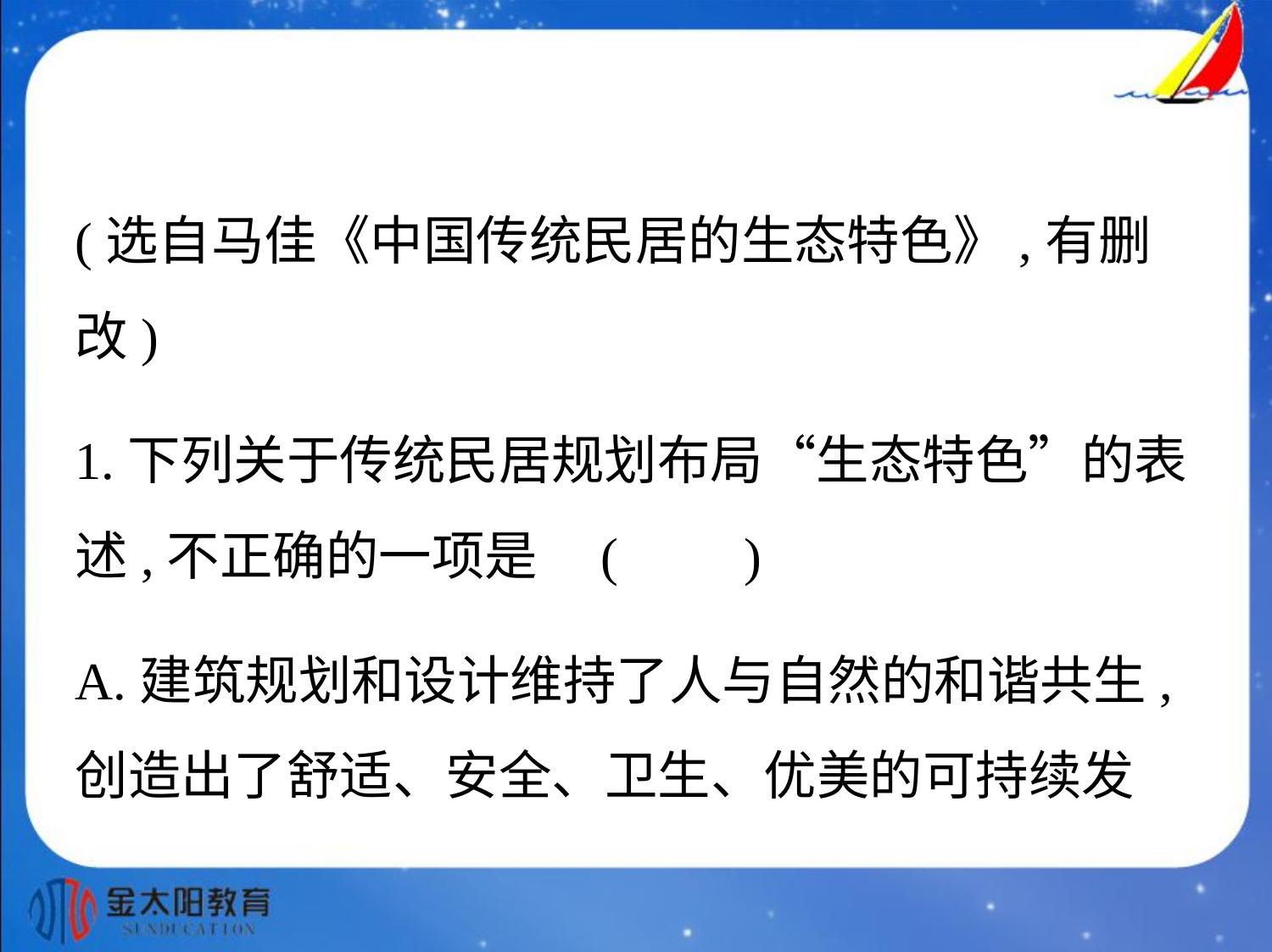

(选自马佳《中国传统民居的生态特色》,有删
改)
1.下列关于传统民居规划布局“生态特色”的表
述,不正确的一项是 (　    )
A.建筑规划和设计维持了人与自然的和谐共生,
创造出了舒适、安全、卫生、优美的可持续发